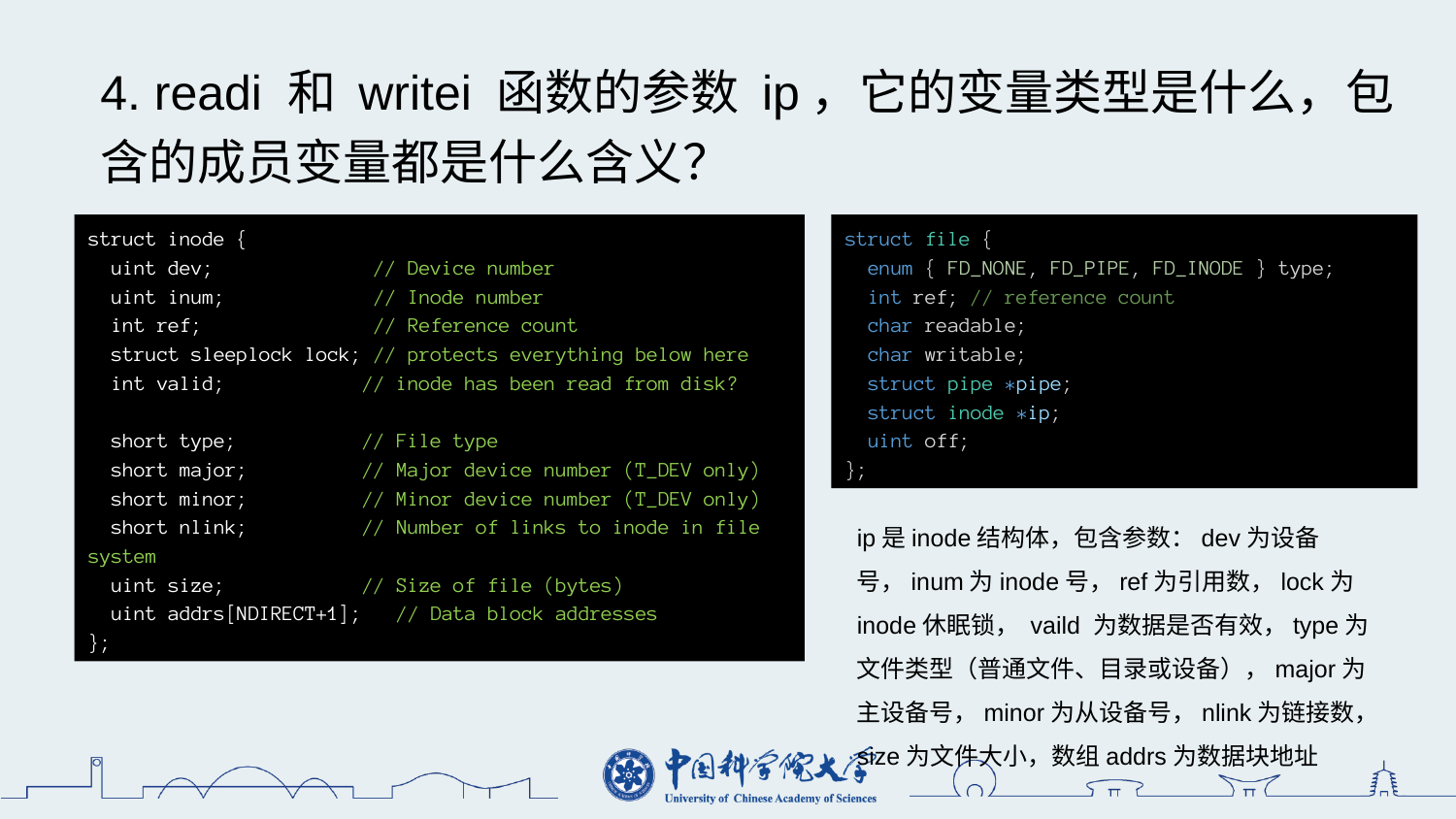

4. readi 和 writei 函数的参数 ip，它的变量类型是什么，包含的成员变量都是什么含义？
struct inode {
  uint dev;              // Device number
  uint inum;             // Inode number
  int ref;               // Reference count
  struct sleeplock lock; // protects everything below here
  int valid;            // inode has been read from disk?

  short type;           // File type
  short major;          // Major device number (T_DEV only)
  short minor;          // Minor device number (T_DEV only)
  short nlink;          // Number of links to inode in file system
  uint size;            // Size of file (bytes)
  uint addrs[NDIRECT+1];   // Data block addresses
};
struct file {
  enum { FD_NONE, FD_PIPE, FD_INODE } type;
  int ref; // reference count
  char readable;
  char writable;
  struct pipe *pipe;
  struct inode *ip;
  uint off;
};
ip是inode结构体，包含参数：dev为设备号，inum为inode号，ref为引用数，lock为inode休眠锁， vaild 为数据是否有效，type为文件类型（普通文件、目录或设备），major为主设备号，minor为从设备号，nlink为链接数，size为文件大小，数组addrs为数据块地址